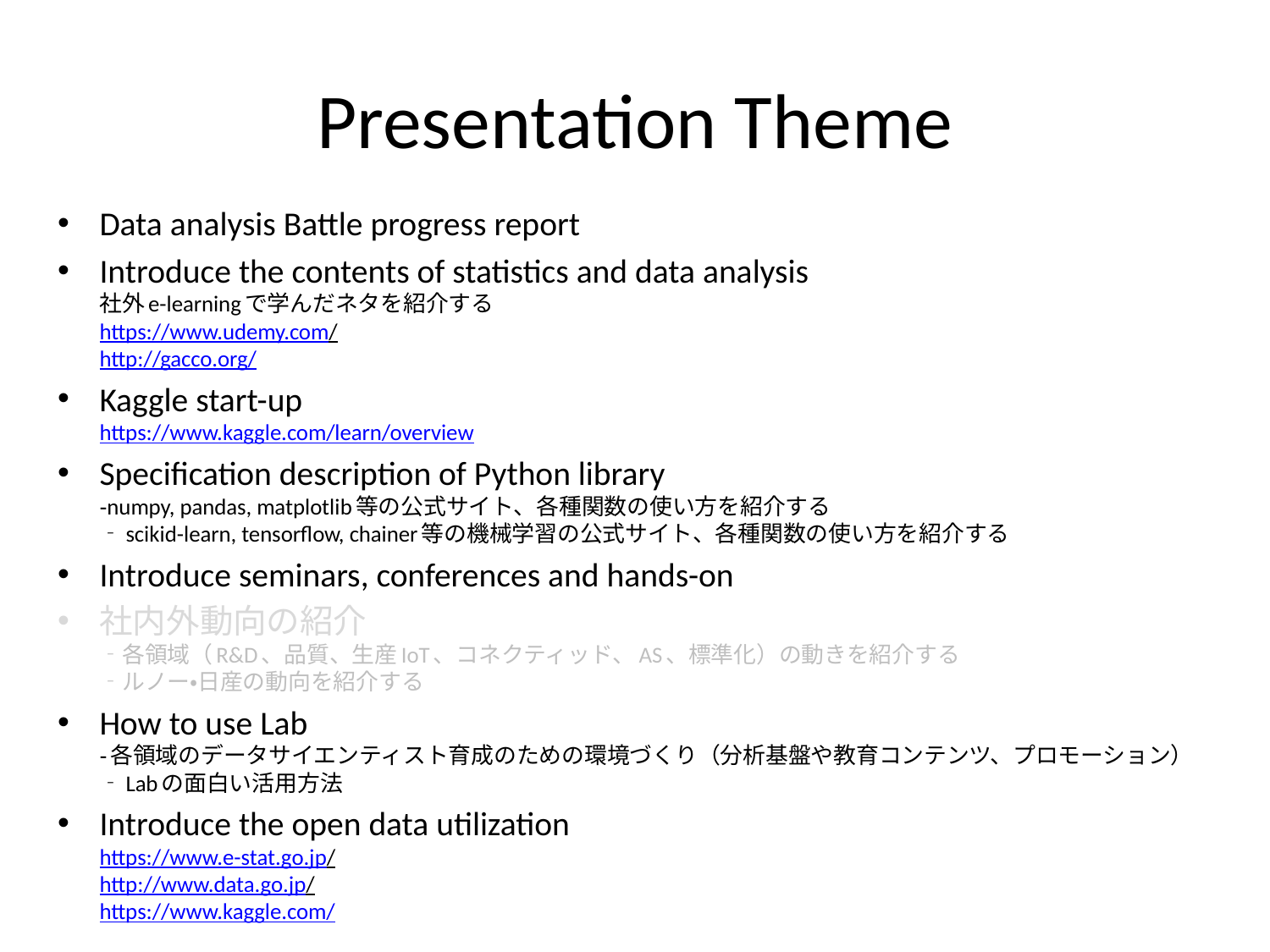

# Presentation Theme
Data analysis Battle progress report
Introduce the contents of statistics and data analysis
社外e-learningで学んだネタを紹介する
https://www.udemy.com/
http://gacco.org/
Kaggle start-up
https://www.kaggle.com/learn/overview
Specification description of Python library
‐numpy, pandas, matplotlib等の公式サイト、各種関数の使い方を紹介する
‐scikid-learn, tensorflow, chainer等の機械学習の公式サイト、各種関数の使い方を紹介する
Introduce seminars, conferences and hands-on
社内外動向の紹介
‐各領域（R&D、品質、生産IoT、コネクティッド、AS、標準化）の動きを紹介する
‐ルノー・日産の動向を紹介する
How to use Lab
‐各領域のデータサイエンティスト育成のための環境づくり（分析基盤や教育コンテンツ、プロモーション）
‐Labの面白い活用方法
Introduce the open data utilization
https://www.e-stat.go.jp/
http://www.data.go.jp/
https://www.kaggle.com/